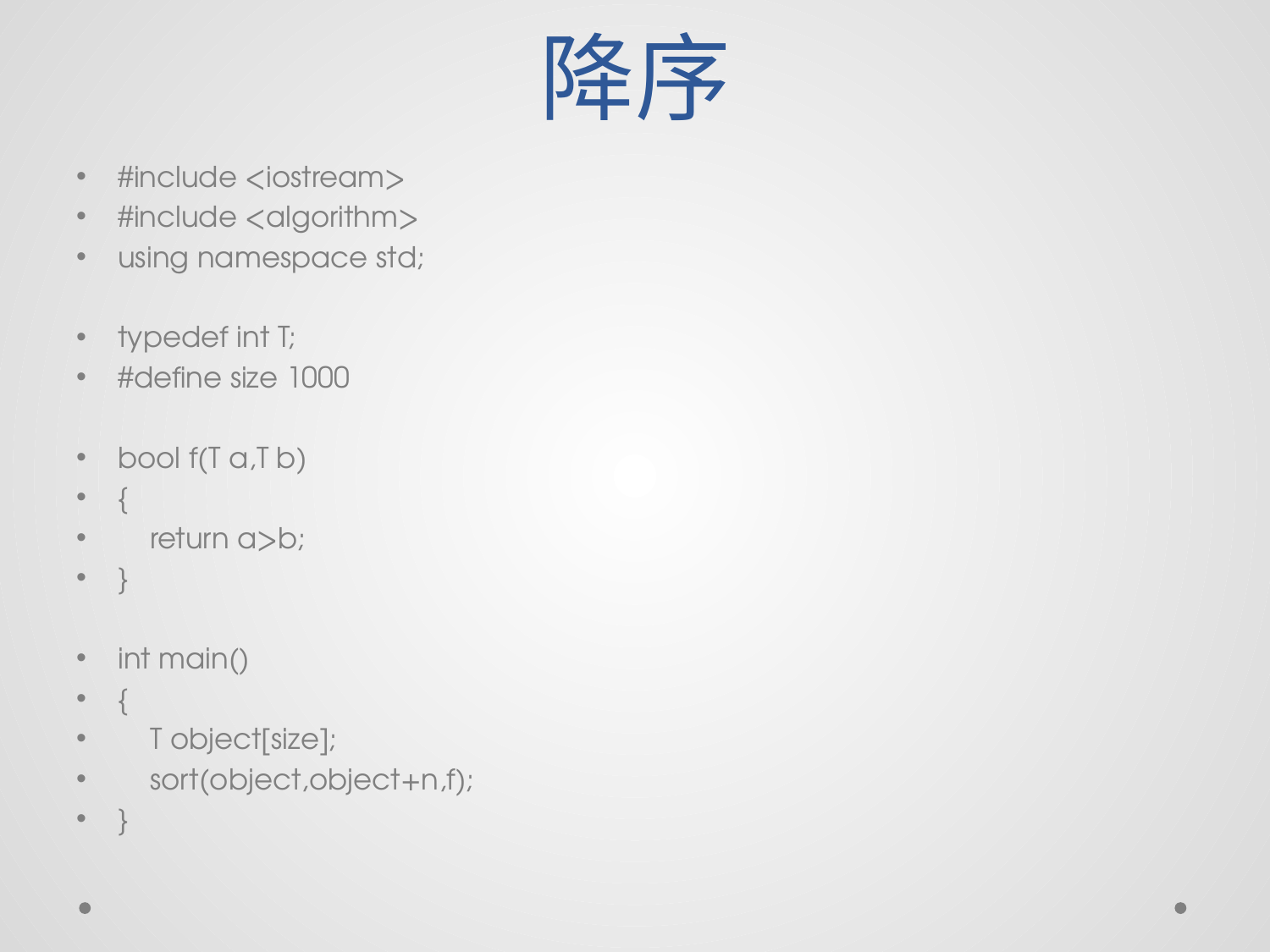

# 降序
#include <iostream>
#include <algorithm>
using namespace std;

typedef int T;
#define size 1000

bool f(T a,T b)
{
    return a>b;
}

int main()
{
    T object[size];
    sort(object,object+n,f);
}